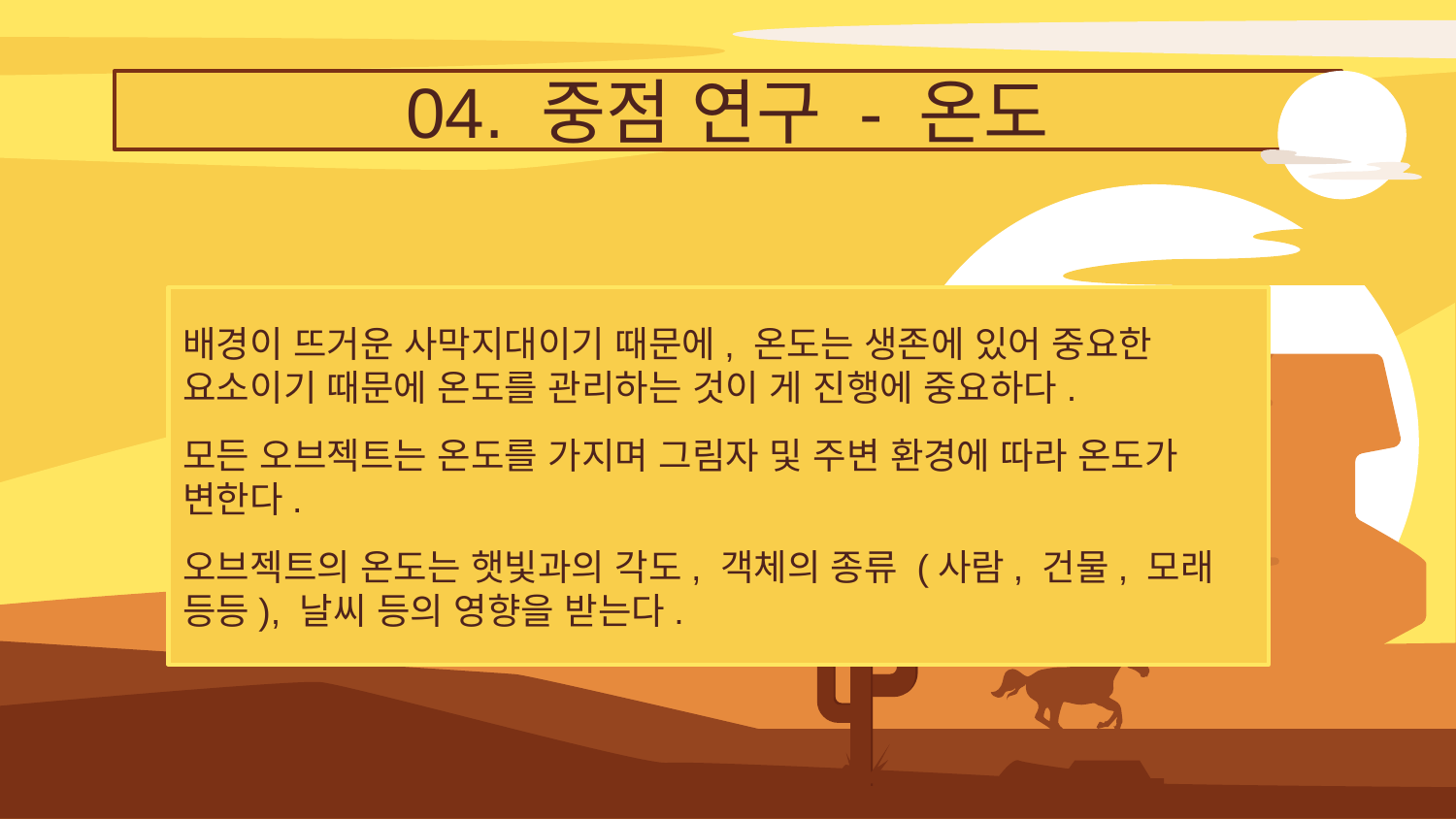

# 04. 중점 연구 - 온도

배경이 뜨거운 사막지대이기 때문에, 온도는 생존에 있어 중요한 요소이기 때문에 온도를 관리하는 것이 게 진행에 중요하다.
모든 오브젝트는 온도를 가지며 그림자 및 주변 환경에 따라 온도가 변한다.
오브젝트의 온도는 햇빛과의 각도, 객체의 종류 (사람, 건물, 모래 등등), 날씨 등의 영향을 받는다.